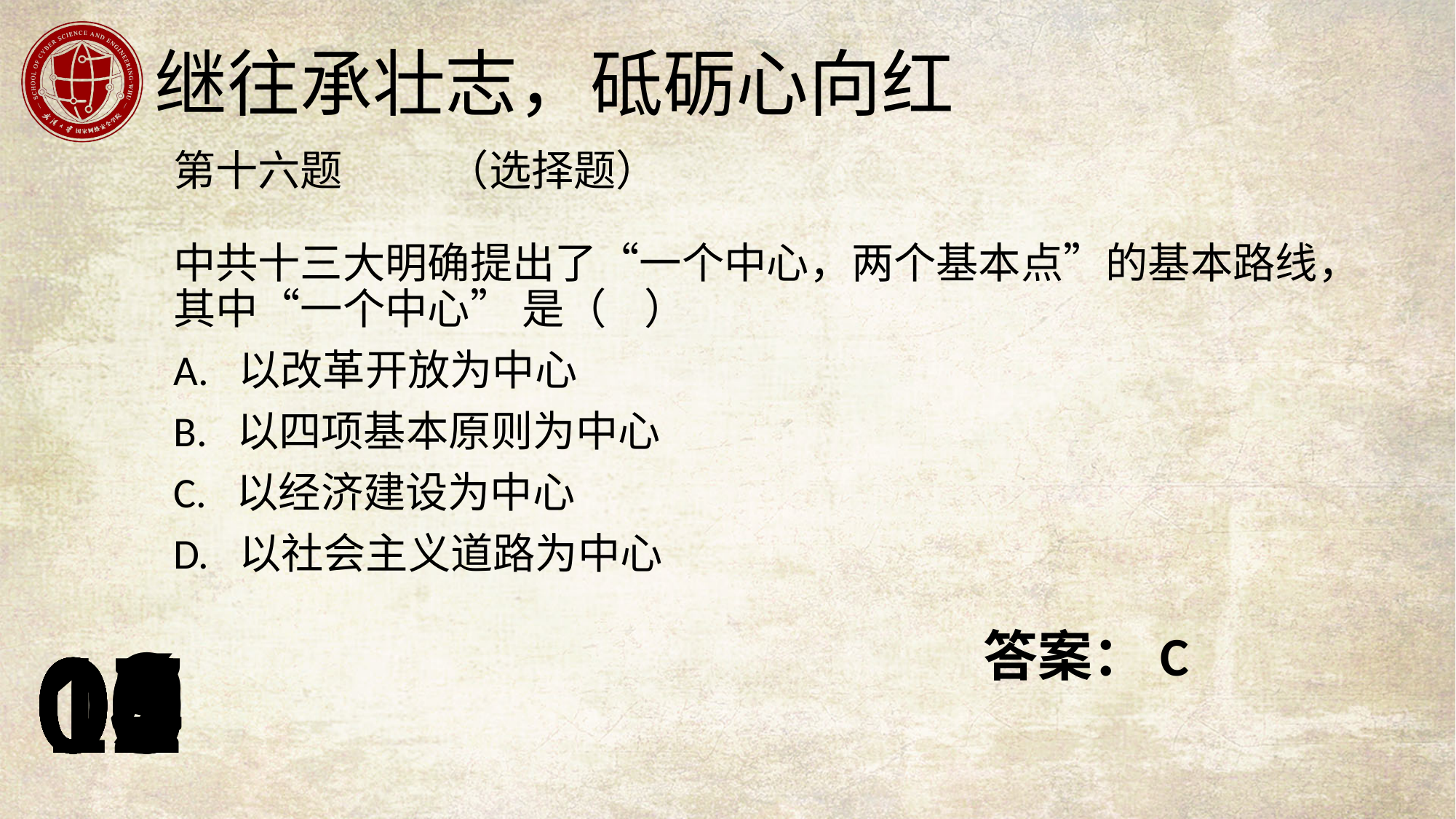

第十六题           （选择题）
中共十三大明确提出了“一个中心，两个基本点”的基本路线，其中“一个中心” 是（    ）
A.  以改革开放为中心
B.  以四项基本原则为中心
C.  以经济建设为中心
D.  以社会主义道路为中心
答案：C